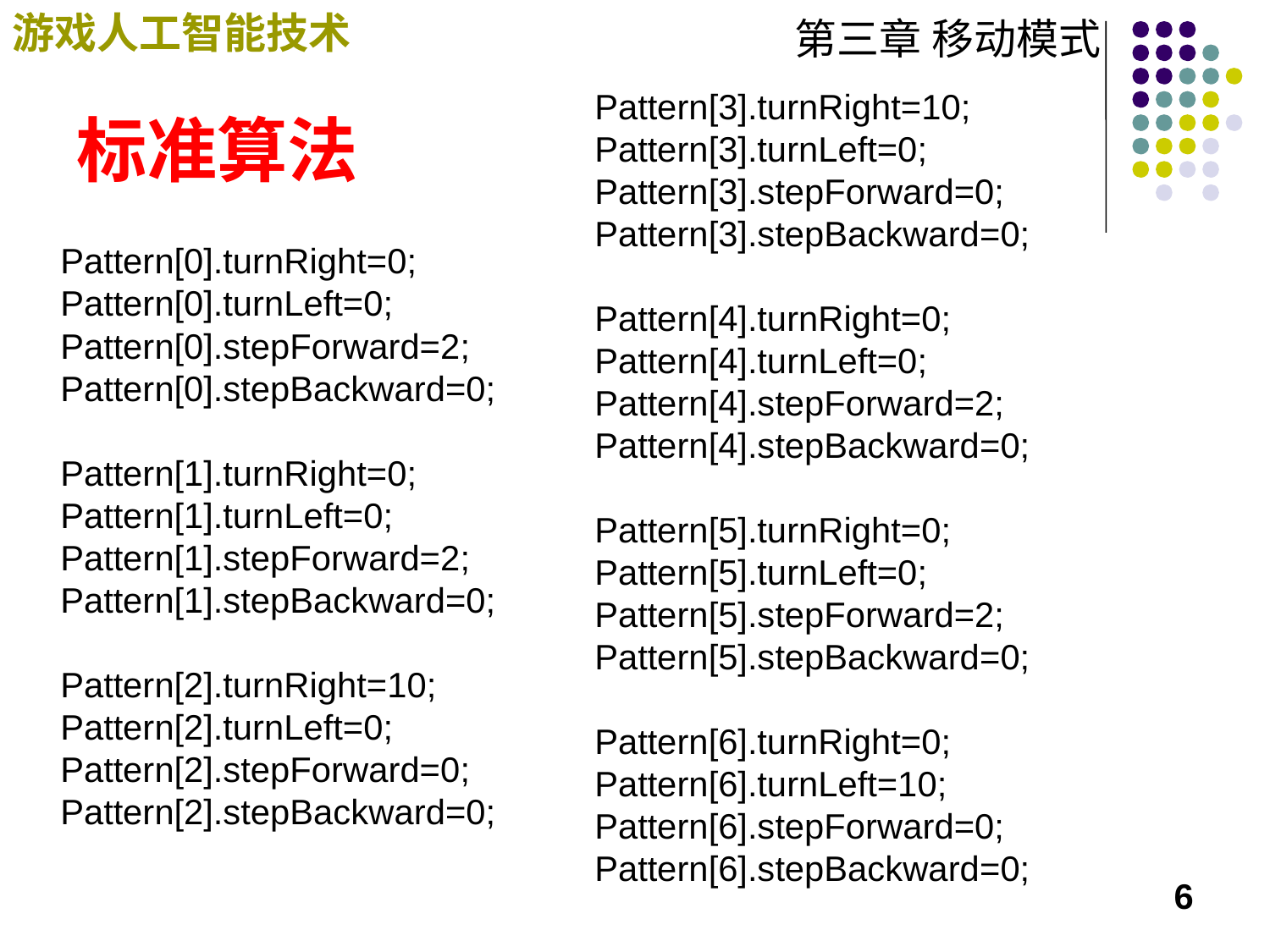

# 标准算法
Pattern[3].turnRight=10;
Pattern[3].turnLeft=0;
Pattern[3].stepForward=0;
Pattern[3].stepBackward=0;

Pattern[4].turnRight=0;
Pattern[4].turnLeft=0;
Pattern[4].stepForward=2;
Pattern[4].stepBackward=0;

Pattern[5].turnRight=0;
Pattern[5].turnLeft=0;
Pattern[5].stepForward=2;
Pattern[5].stepBackward=0;

Pattern[6].turnRight=0;
Pattern[6].turnLeft=10;
Pattern[6].stepForward=0;
Pattern[6].stepBackward=0;
Pattern[0].turnRight=0;
Pattern[0].turnLeft=0;
Pattern[0].stepForward=2;
Pattern[0].stepBackward=0;

Pattern[1].turnRight=0;
Pattern[1].turnLeft=0;
Pattern[1].stepForward=2;
Pattern[1].stepBackward=0;

Pattern[2].turnRight=10;
Pattern[2].turnLeft=0;
Pattern[2].stepForward=0;
Pattern[2].stepBackward=0;
6